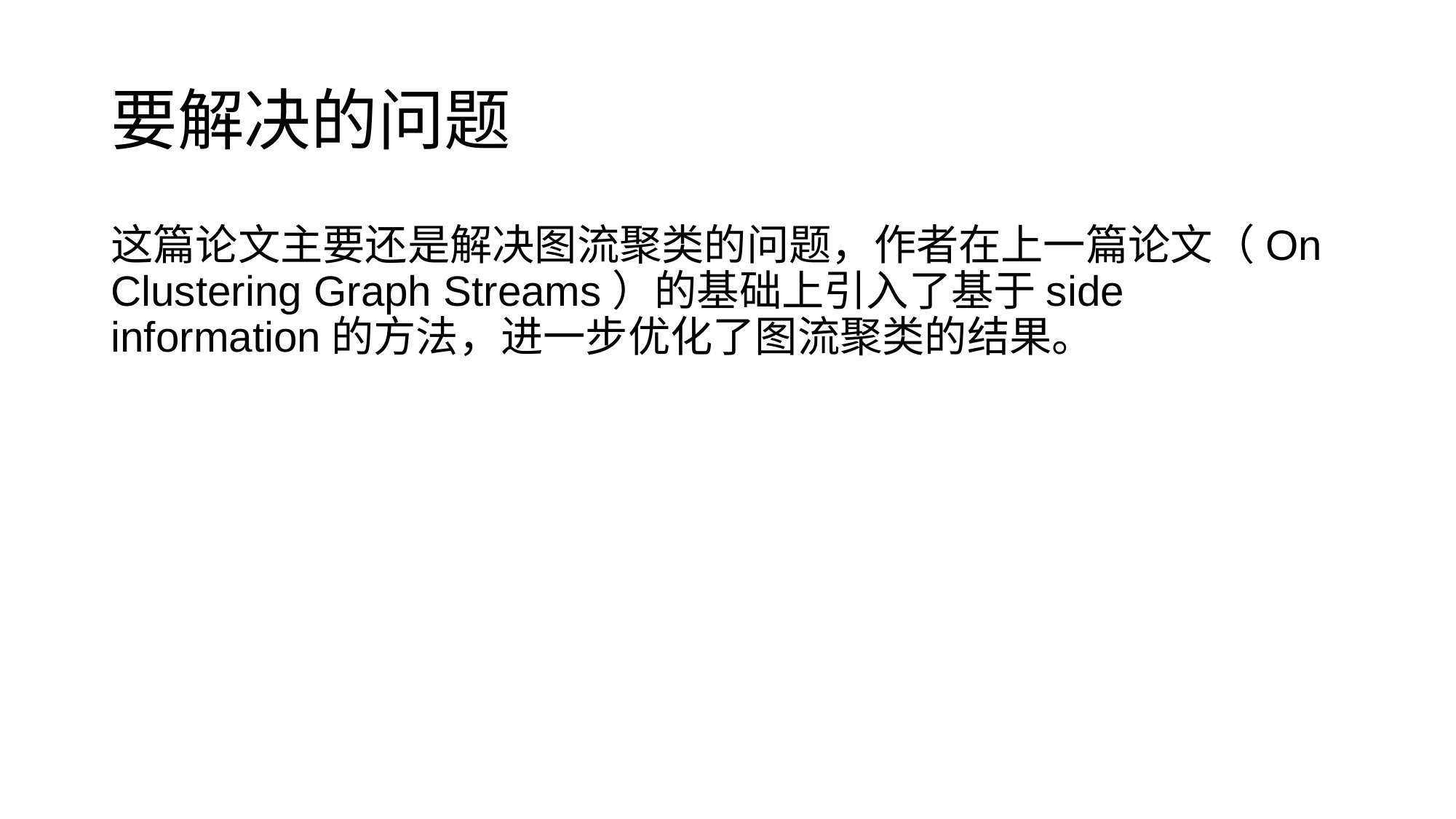

# 要解决的问题
这篇论文主要还是解决图流聚类的问题，作者在上一篇论文（On Clustering Graph Streams）的基础上引入了基于side information的方法，进一步优化了图流聚类的结果。